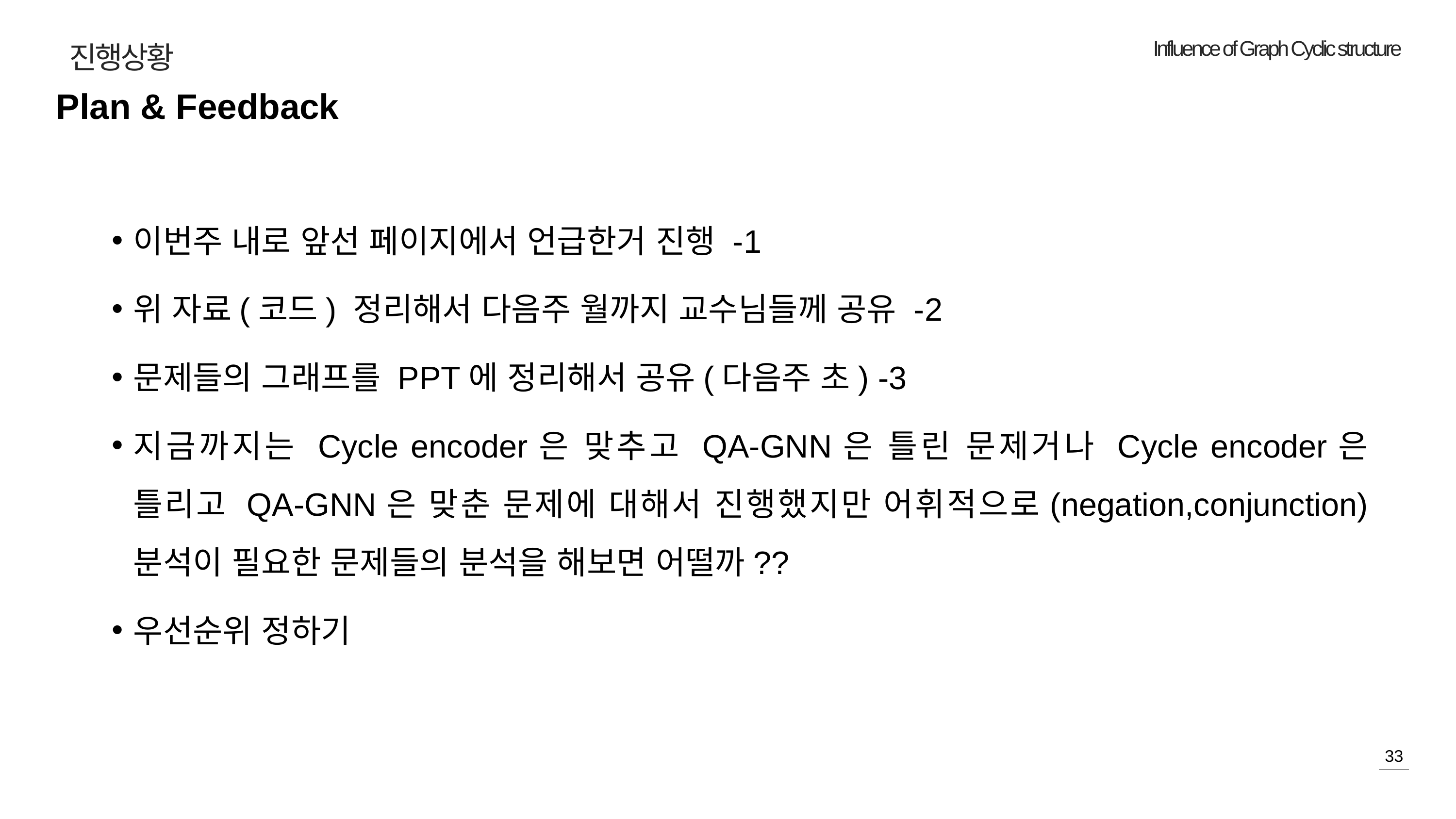

진행상황
Plan & Feedback

이번주 내로 앞선 페이지에서 언급한거 진행 -1
위 자료(코드) 정리해서 다음주 월까지 교수님들께 공유 -2
문제들의 그래프를 PPT에 정리해서 공유(다음주 초) -3
지금까지는 Cycle encoder은 맞추고 QA-GNN은 틀린 문제거나 Cycle encoder은 틀리고 QA-GNN은 맞춘 문제에 대해서 진행했지만 어휘적으로(negation,conjunction) 분석이 필요한 문제들의 분석을 해보면 어떨까??
우선순위 정하기